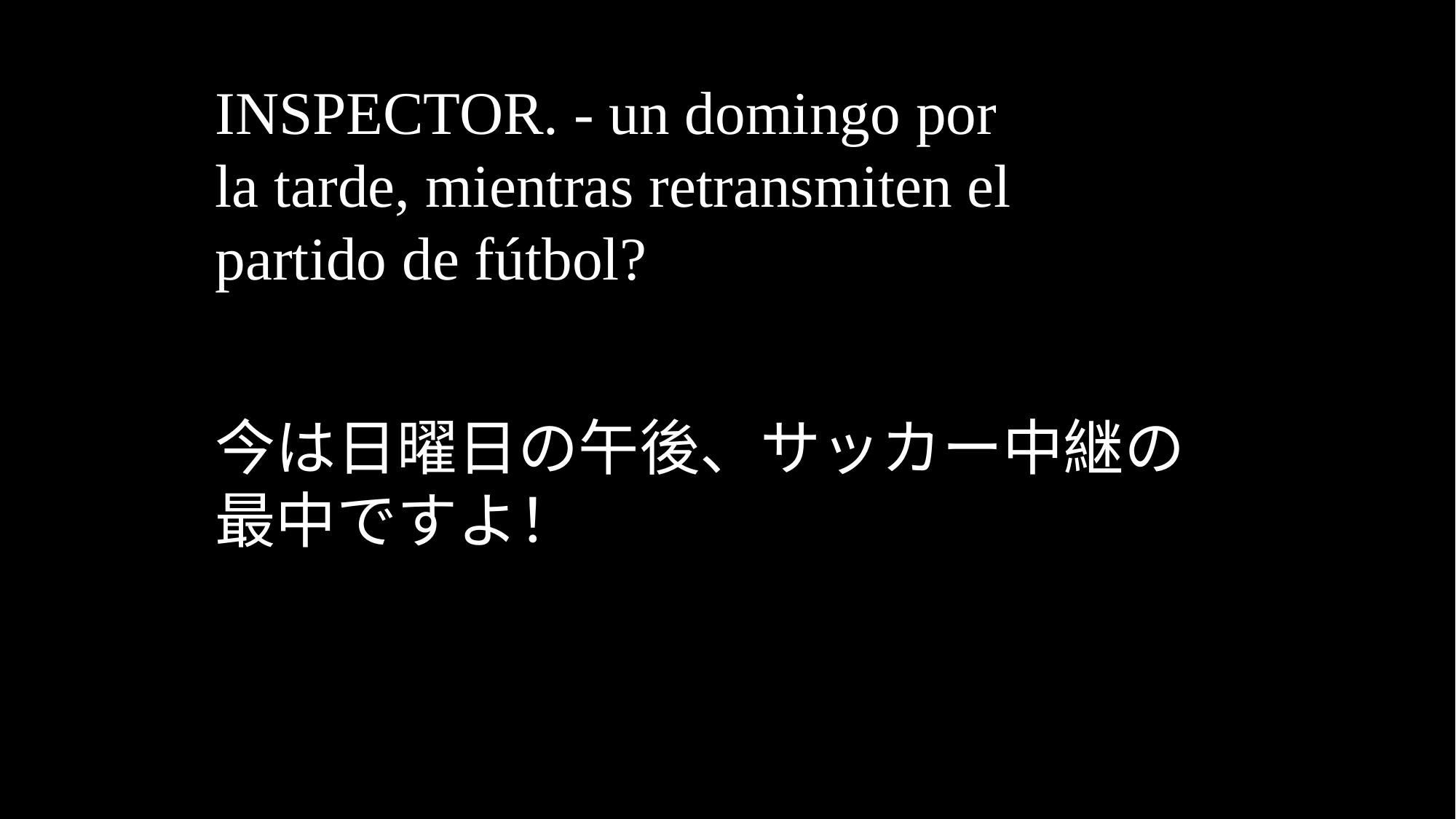

INSPECTOR. - un domingo por la tarde, mientras retransmiten el partido de fútbol?

今は日曜日の午後、サッカー中継の最中ですよ！